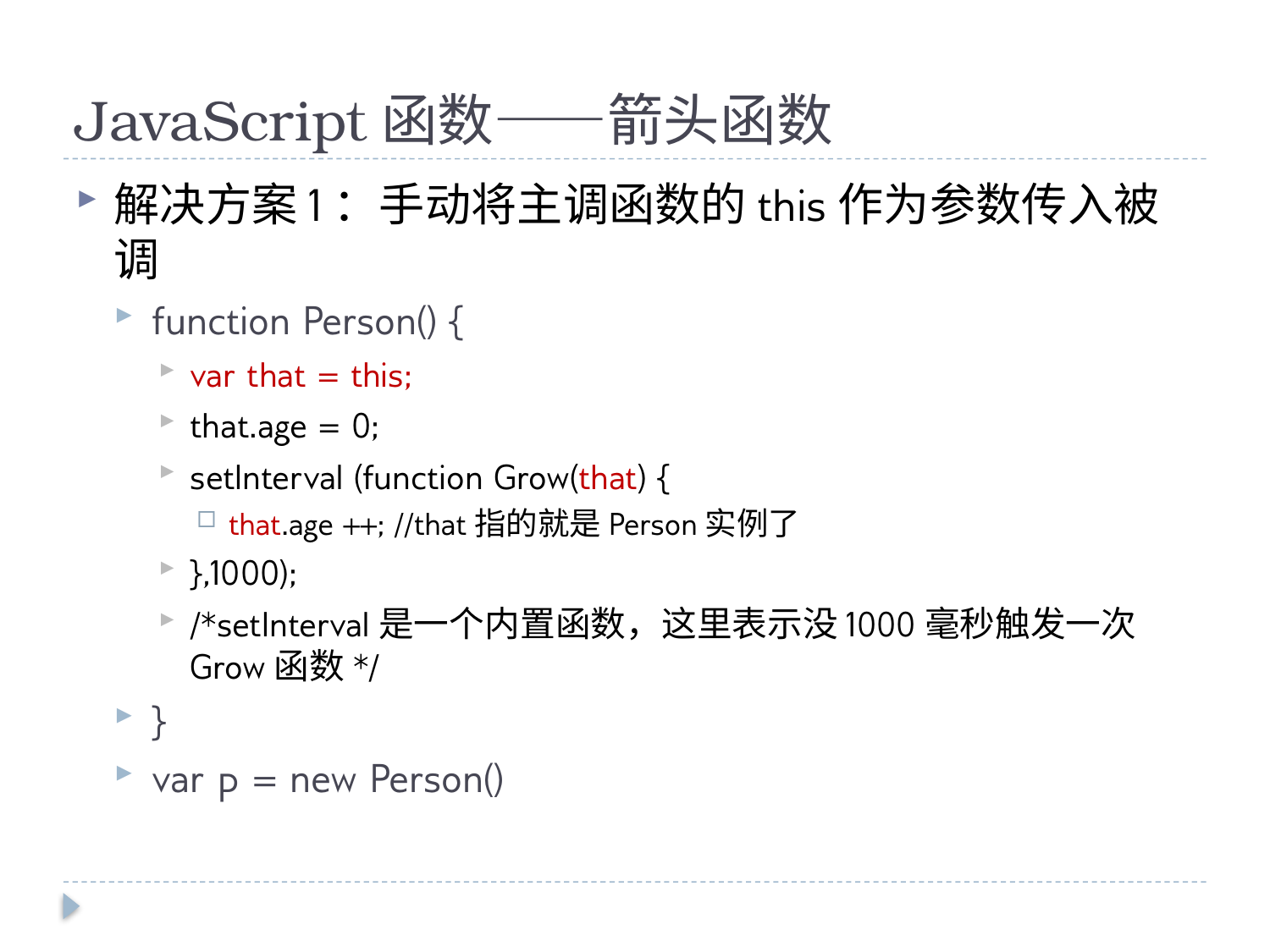

# JavaScript函数——箭头函数
解决方案1：手动将主调函数的this作为参数传入被调
function Person() {
var that = this;
that.age = 0;
setInterval (function Grow(that) {
that.age ++; //that指的就是Person实例了
},1000);
/*setInterval是一个内置函数，这里表示没1000毫秒触发一次Grow函数*/
}
var p = new Person()